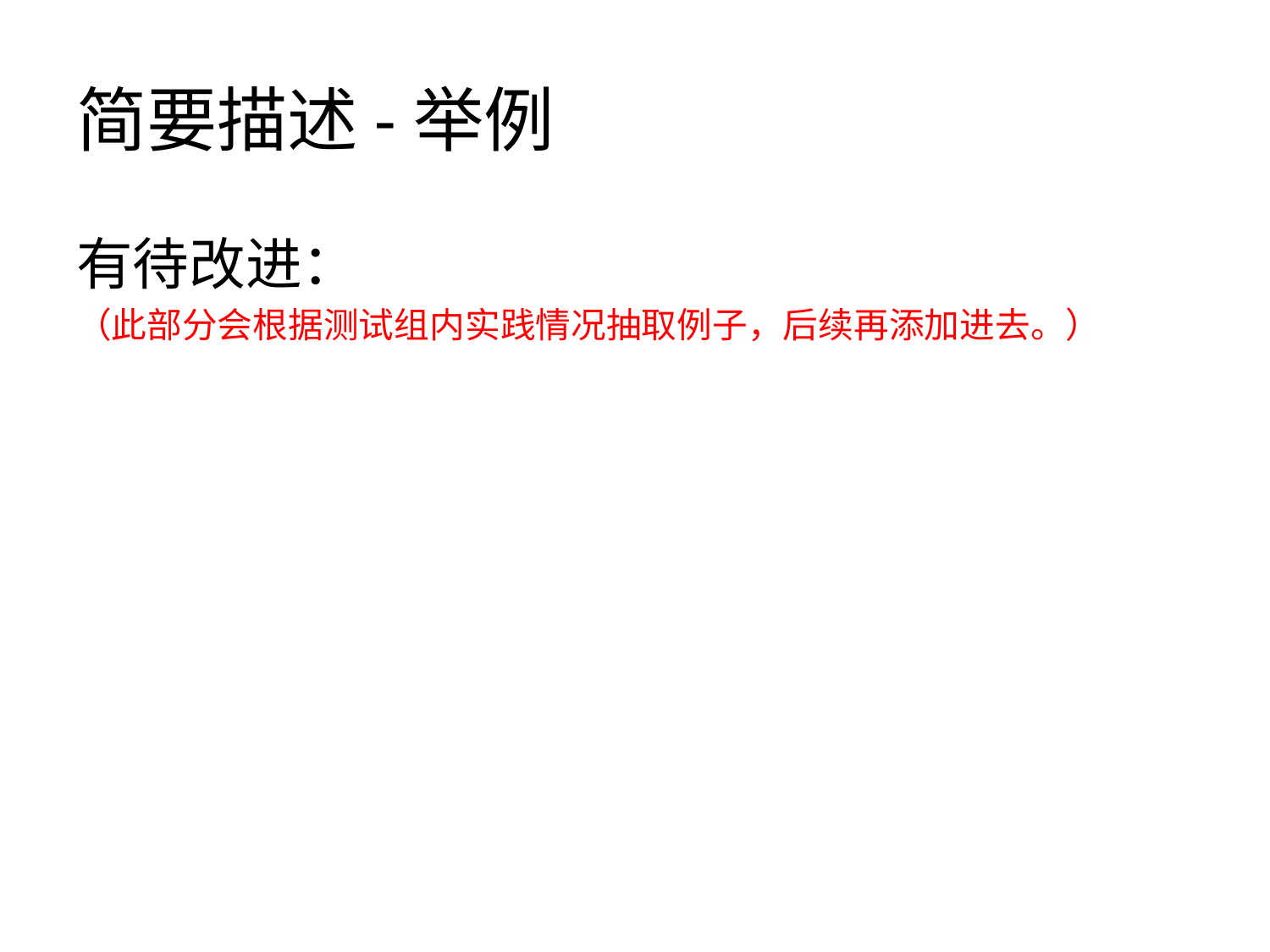

# 简要描述-举例
有待改进：
（此部分会根据测试组内实践情况抽取例子，后续再添加进去。）